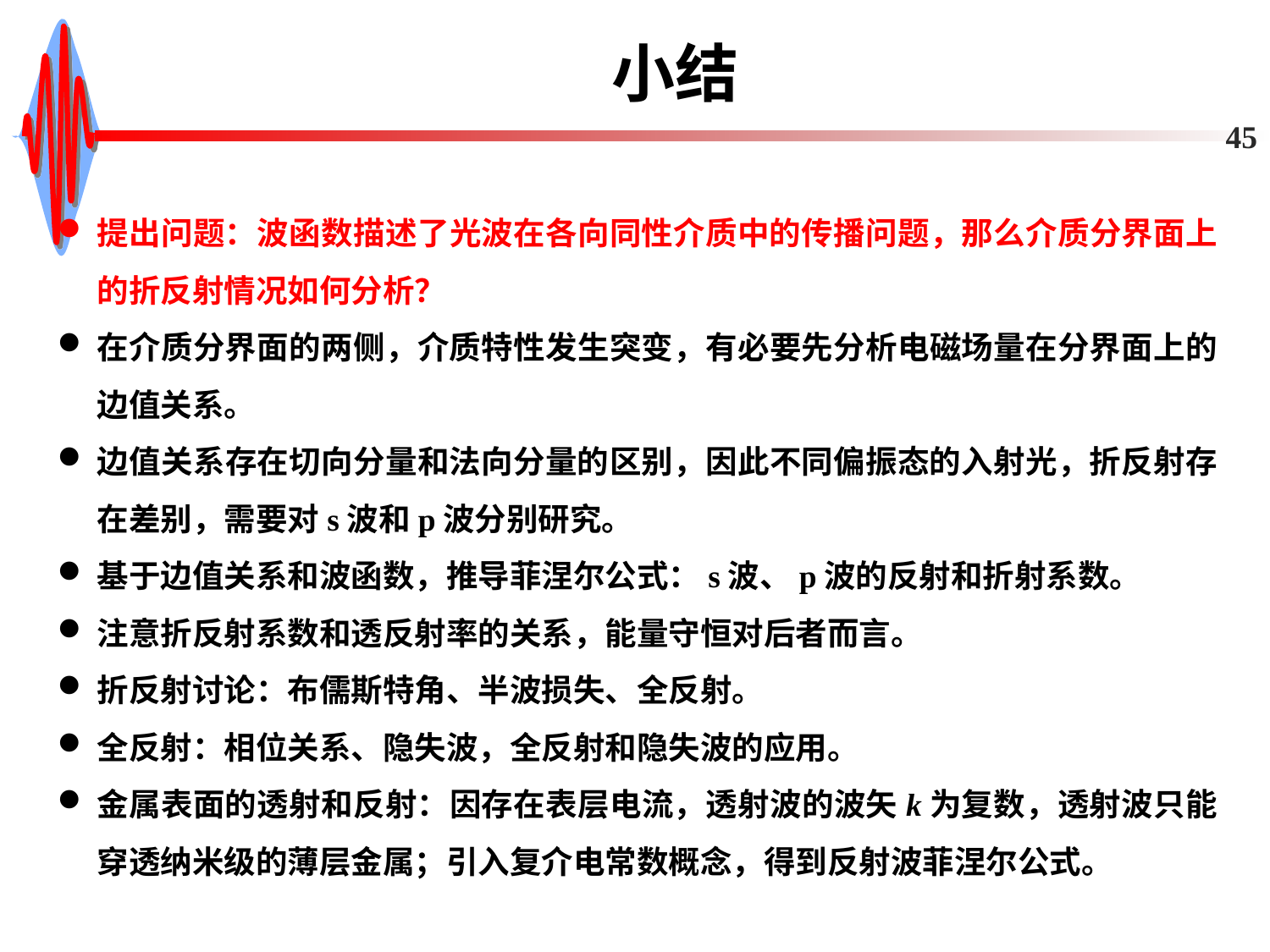

# 小结
45
提出问题：波函数描述了光波在各向同性介质中的传播问题，那么介质分界面上的折反射情况如何分析？
在介质分界面的两侧，介质特性发生突变，有必要先分析电磁场量在分界面上的边值关系。
边值关系存在切向分量和法向分量的区别，因此不同偏振态的入射光，折反射存在差别，需要对s波和p波分别研究。
基于边值关系和波函数，推导菲涅尔公式：s波、p波的反射和折射系数。
注意折反射系数和透反射率的关系，能量守恒对后者而言。
折反射讨论：布儒斯特角、半波损失、全反射。
全反射：相位关系、隐失波，全反射和隐失波的应用。
金属表面的透射和反射：因存在表层电流，透射波的波矢k为复数，透射波只能穿透纳米级的薄层金属；引入复介电常数概念，得到反射波菲涅尔公式。